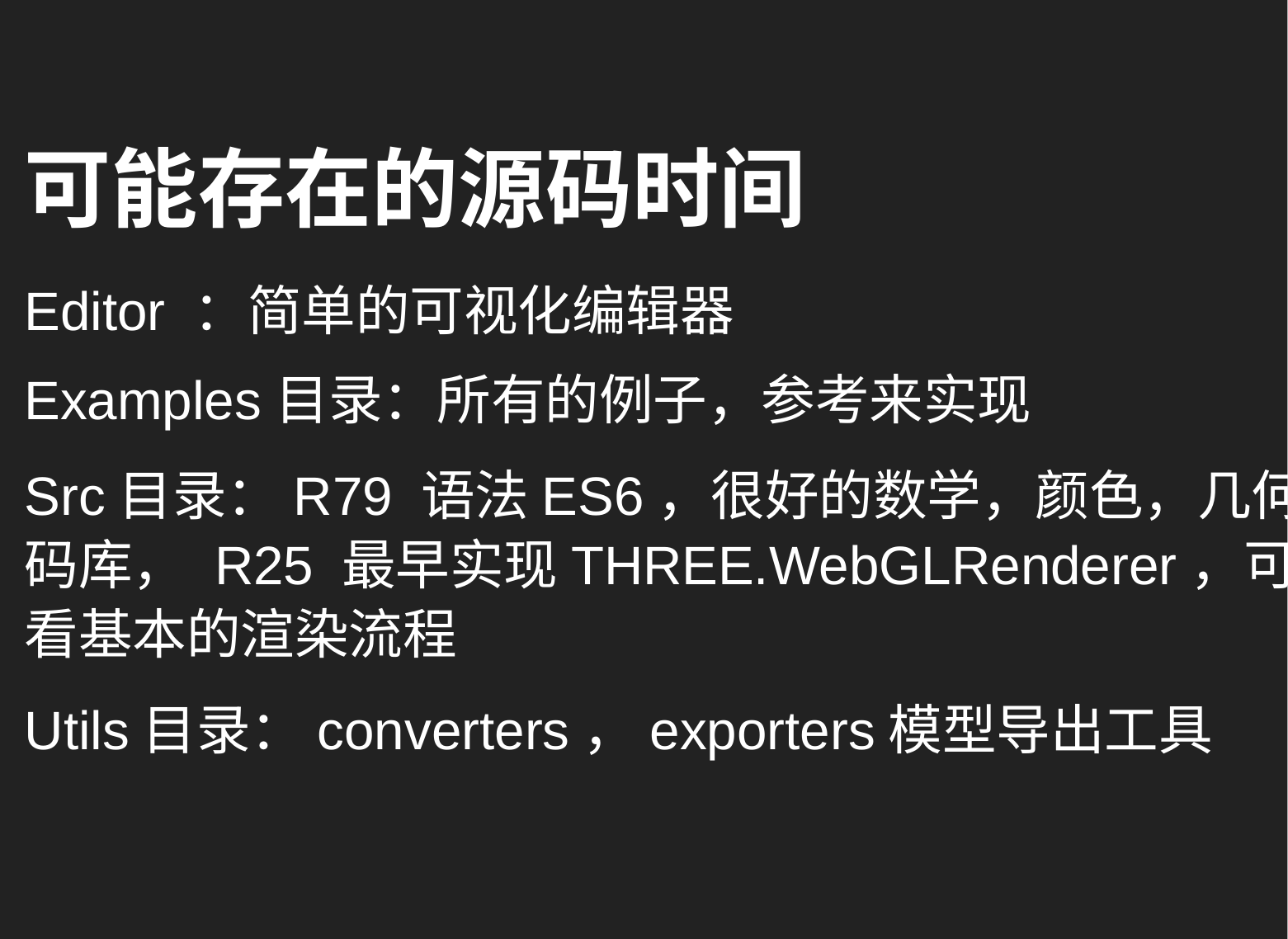

可能存在的源码时间
Editor ：简单的可视化编辑器
Examples目录：所有的例子，参考来实现
Src目录：R79 语法ES6，很好的数学，颜色，几何代
码库， R25 最早实现THREE.WebGLRenderer，可以看
看基本的渲染流程
Utils目录：converters，exporters模型导出工具